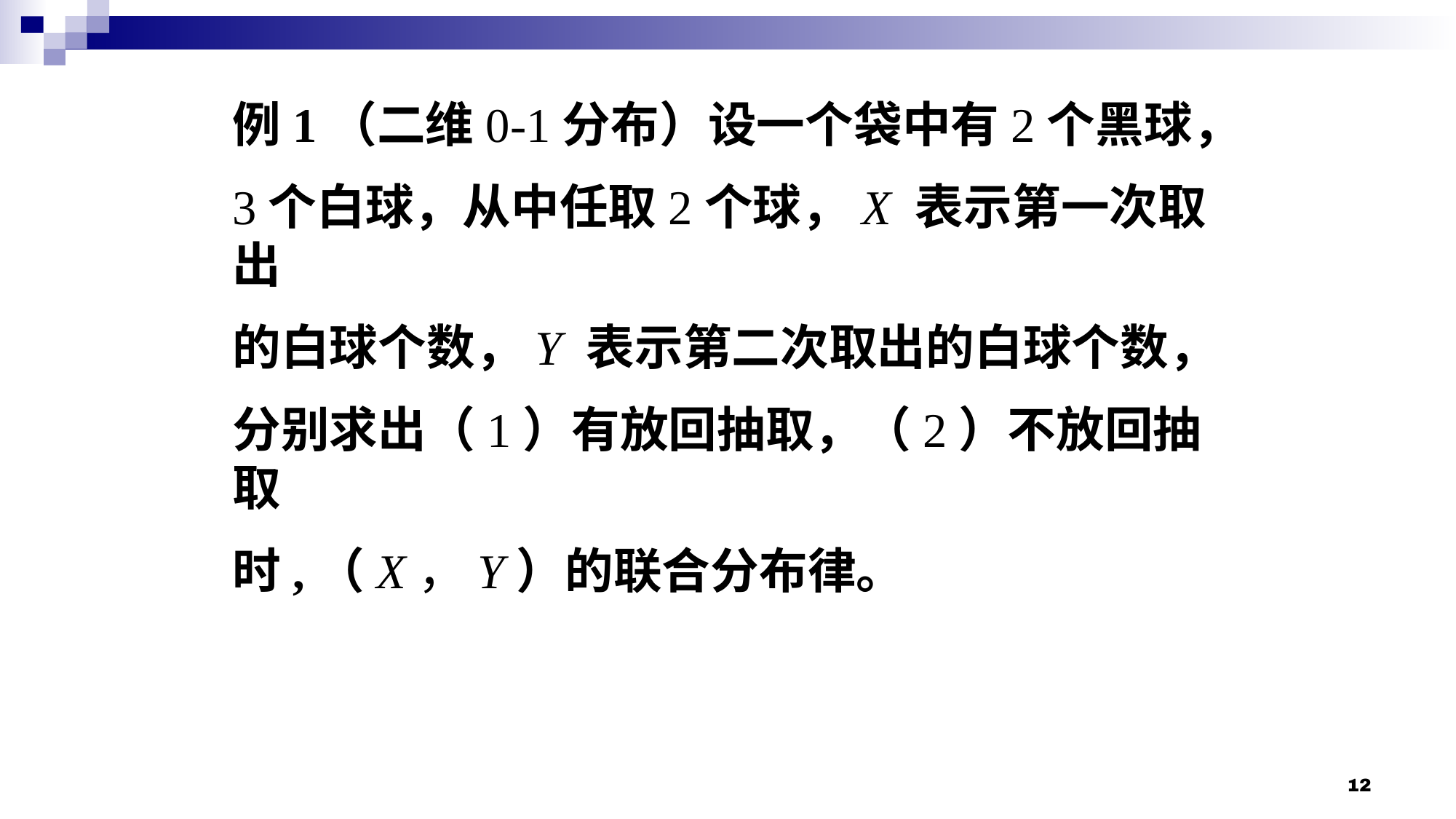

例1（二维0-1分布）设一个袋中有2个黑球，
3个白球，从中任取2个球，X 表示第一次取出
的白球个数，Y 表示第二次取出的白球个数，
分别求出（1）有放回抽取，（2）不放回抽取
时,（X，Y）的联合分布律。
12